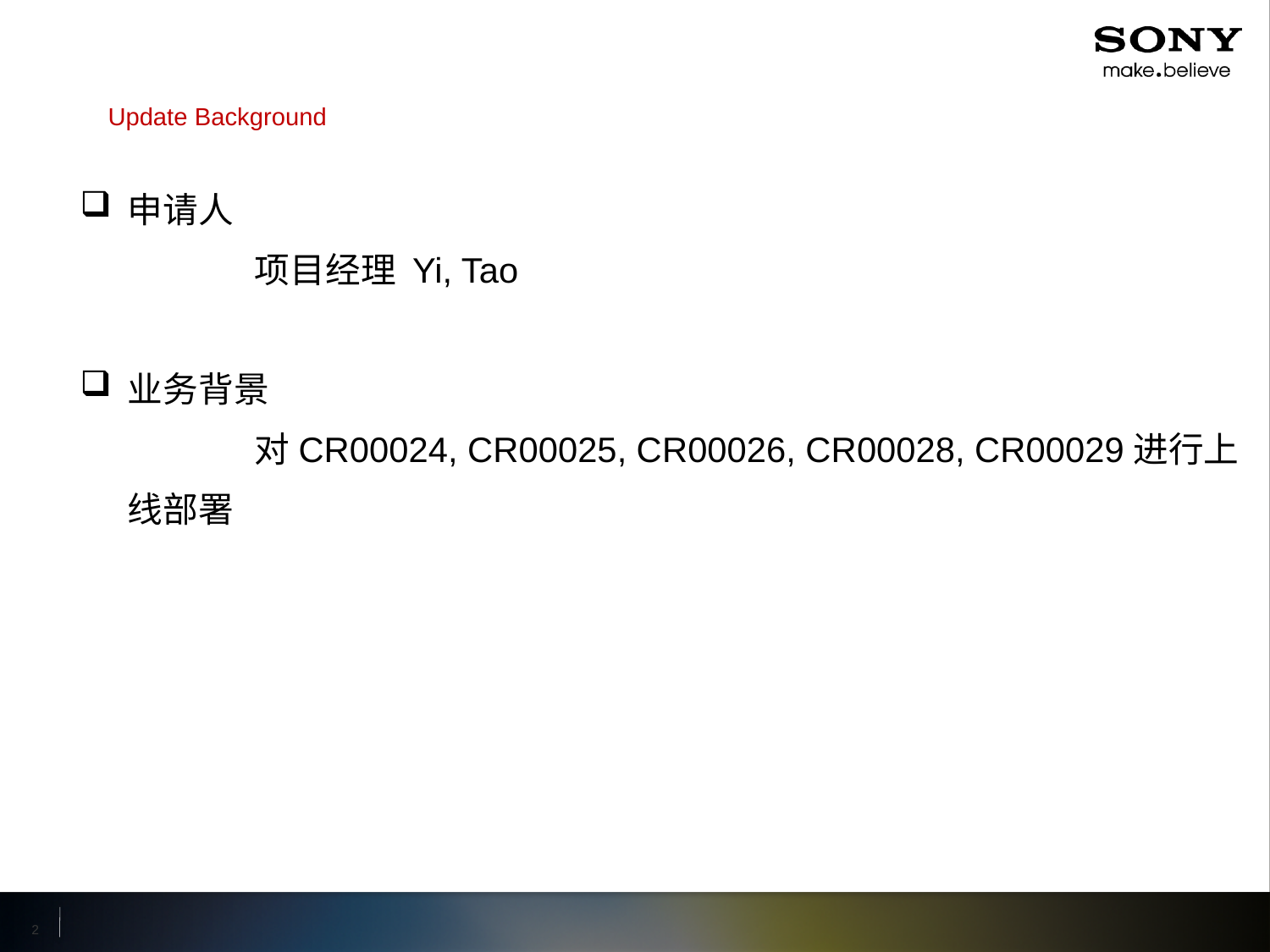

Update Background

申请人
		项目经理 Yi, Tao

业务背景
		对CR00024, CR00025, CR00026, CR00028, CR00029进行上线部署